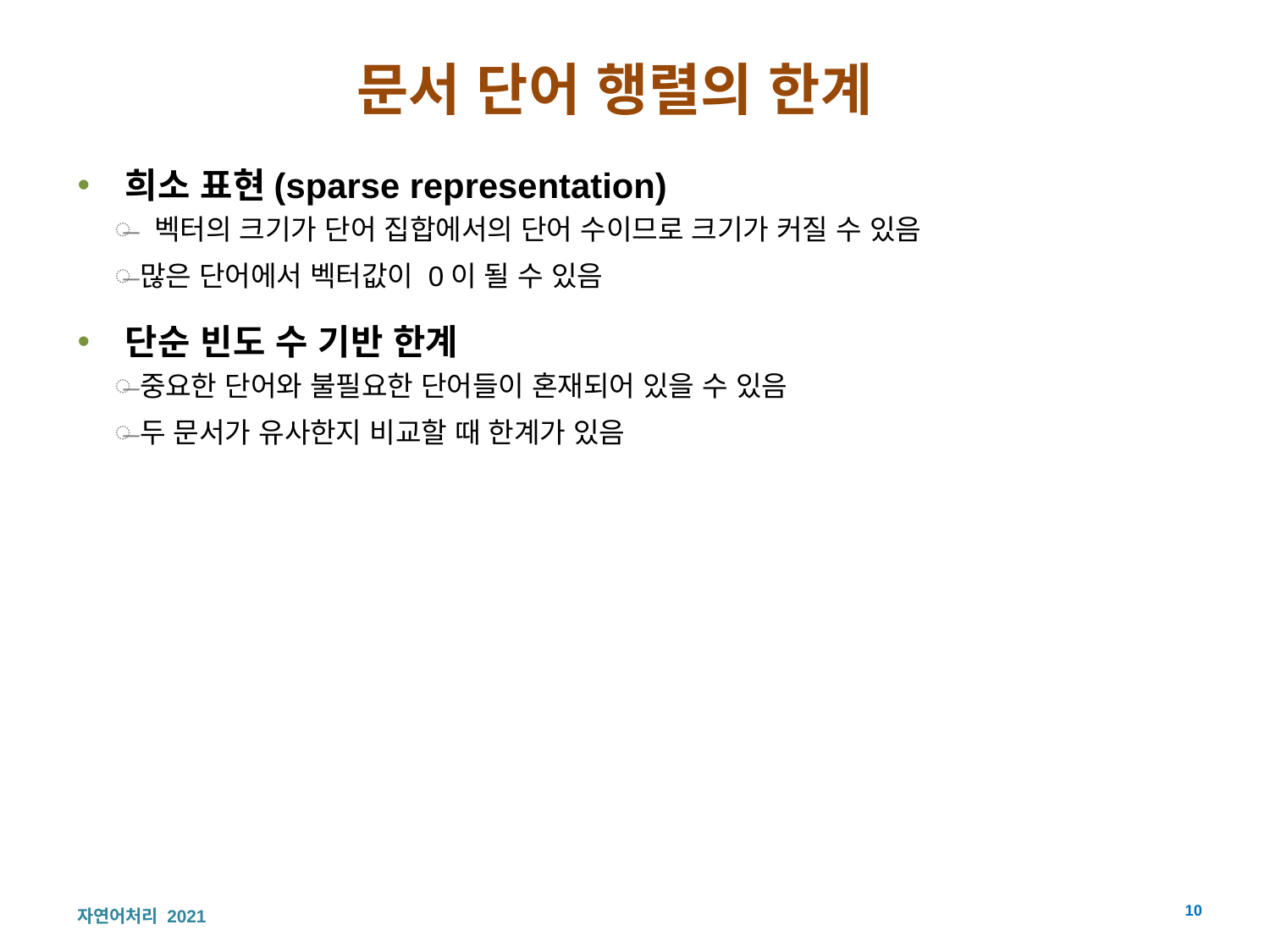

# 문서 단어 행렬의 한계
희소 표현(sparse representation)
 벡터의 크기가 단어 집합에서의 단어 수이므로 크기가 커질 수 있음
많은 단어에서 벡터값이 0이 될 수 있음
단순 빈도 수 기반 한계
중요한 단어와 불필요한 단어들이 혼재되어 있을 수 있음
두 문서가 유사한지 비교할 때 한계가 있음